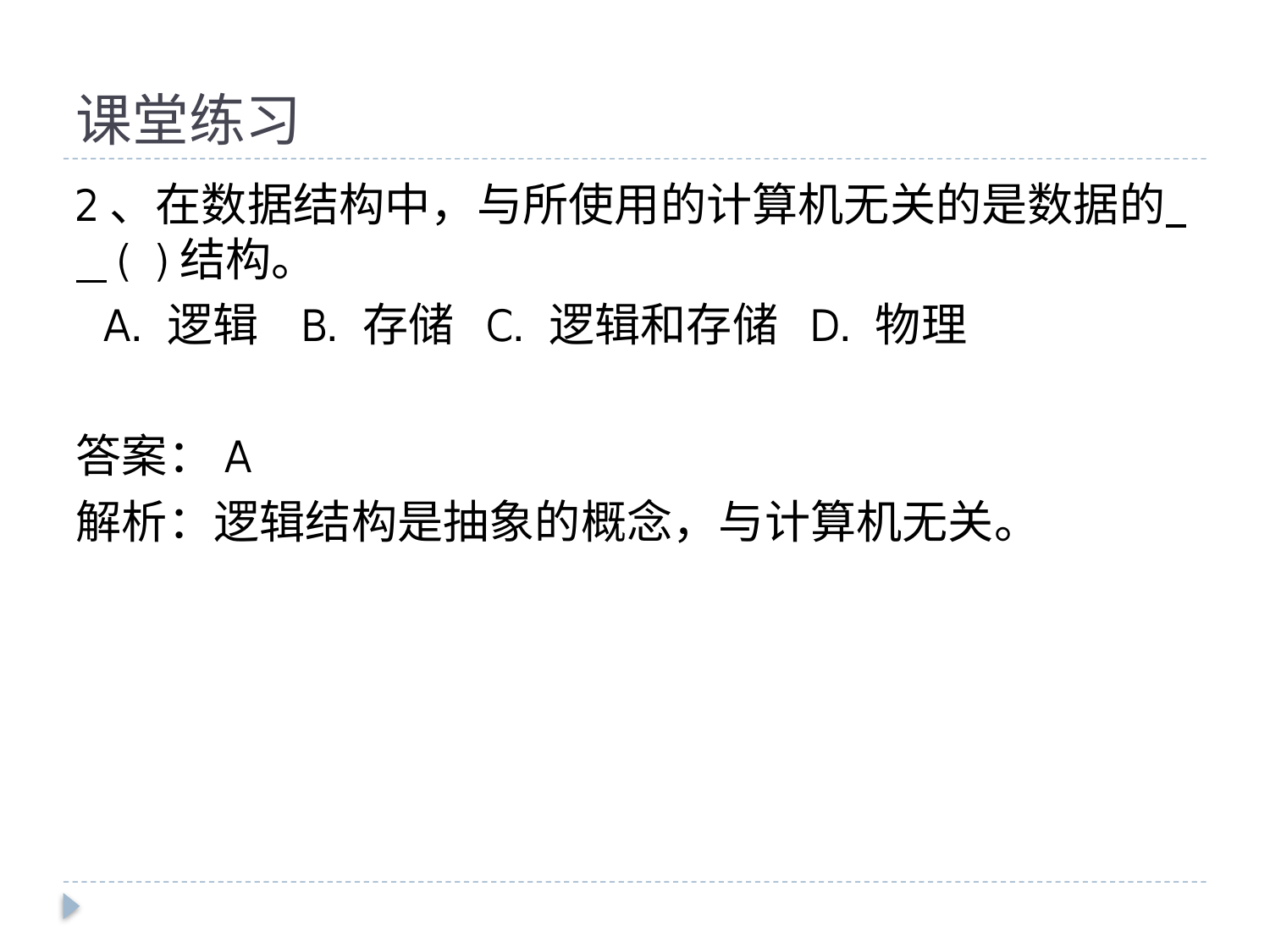

# 课堂练习
2、在数据结构中，与所使用的计算机无关的是数据的      (  )结构。
  A. 逻辑   B. 存储  C. 逻辑和存储  D. 物理

答案：A
解析：逻辑结构是抽象的概念，与计算机无关。